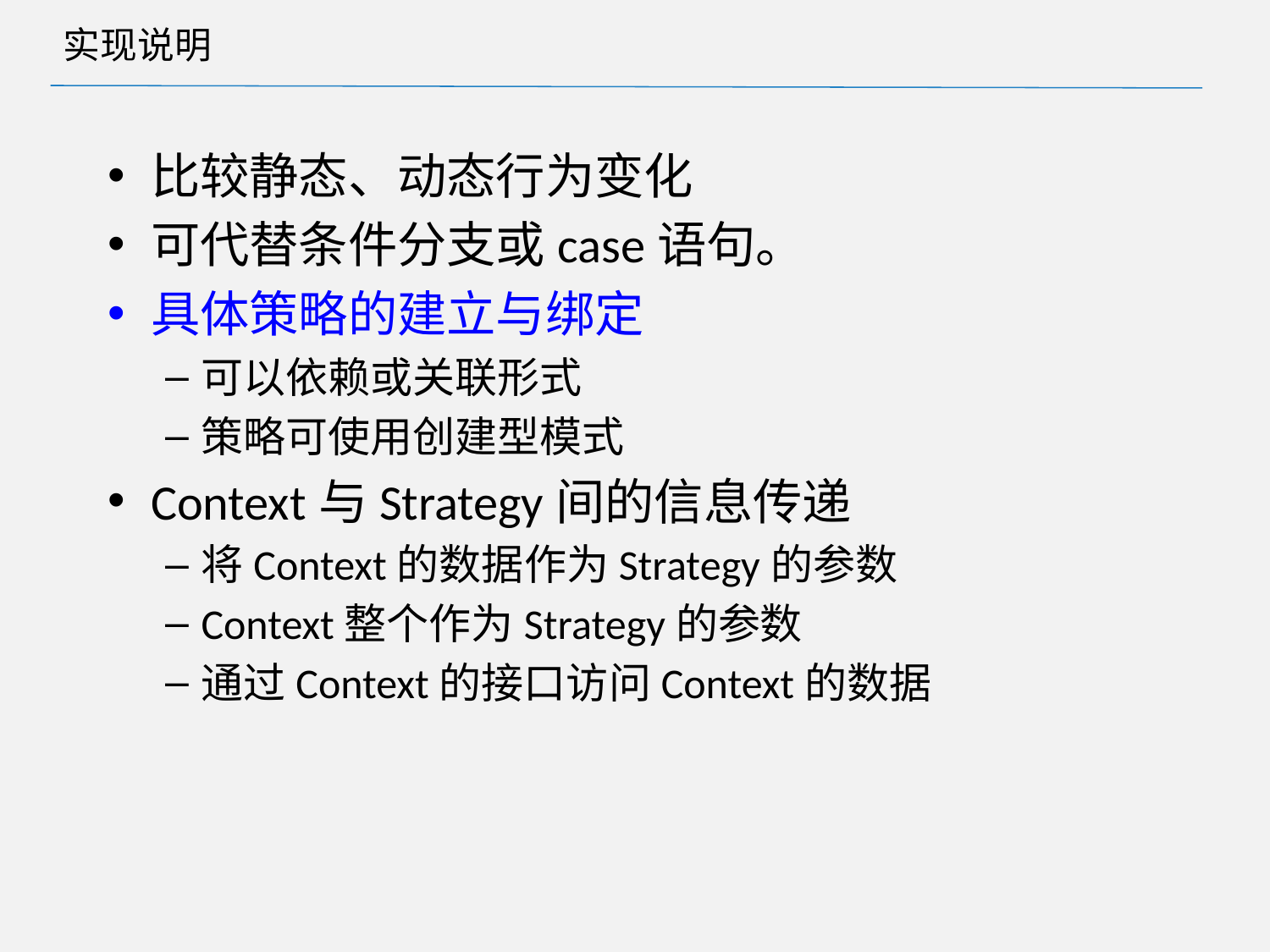

# 实现说明
比较静态、动态行为变化
可代替条件分支或case语句。
具体策略的建立与绑定
可以依赖或关联形式
策略可使用创建型模式
Context与Strategy间的信息传递
将Context的数据作为Strategy的参数
Context整个作为Strategy的参数
通过Context的接口访问Context的数据